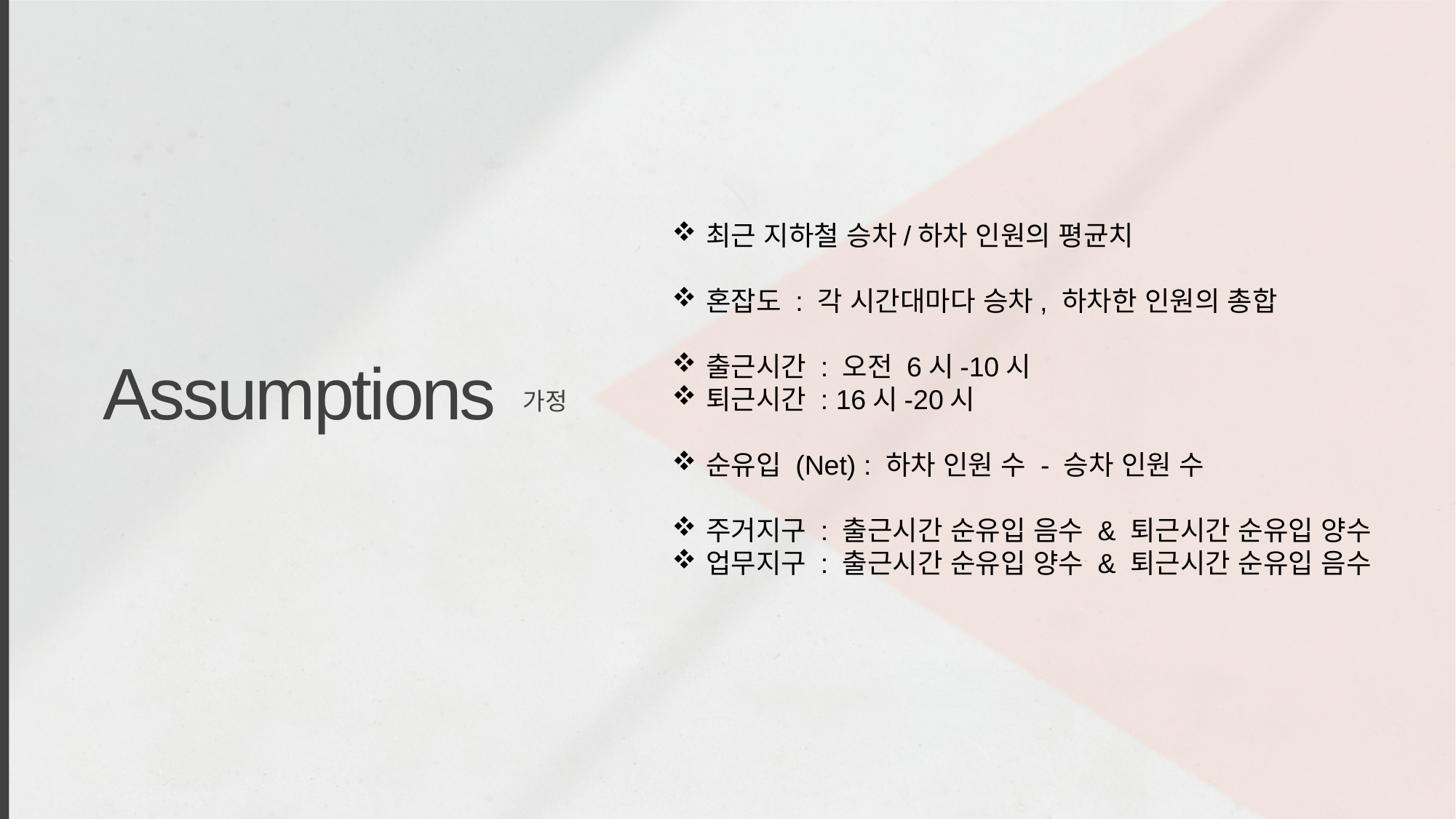

최근 지하철 승차/하차 인원의 평균치

혼잡도 : 각 시간대마다 승차, 하차한 인원의 총합

출근시간 : 오전 6시-10시
퇴근시간 : 16시-20시

순유입 (Net) : 하차 인원 수 - 승차 인원 수

주거지구 : 출근시간 순유입 음수 & 퇴근시간 순유입 양수
업무지구 : 출근시간 순유입 양수 & 퇴근시간 순유입 음수
Assumptions
가정